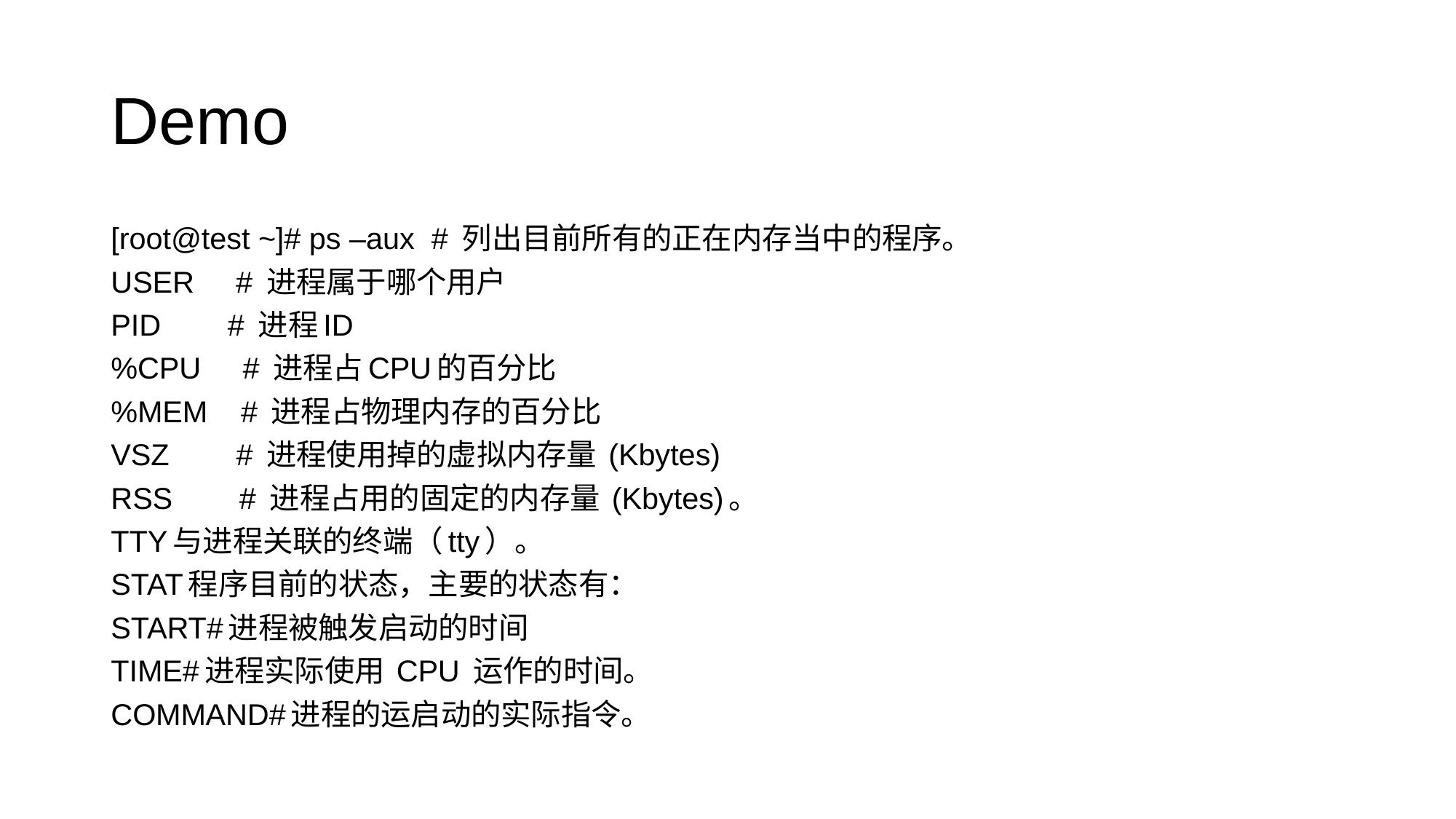

# Demo
[root@test ~]# ps –aux  # 列出目前所有的正在内存当中的程序。
USER     # 进程属于哪个用户
PID        # 进程ID
%CPU     # 进程占CPU的百分比
%MEM    # 进程占物理内存的百分比
VSZ        # 进程使用掉的虚拟内存量 (Kbytes)
RSS        # 进程占用的固定的内存量 (Kbytes)。
TTY与进程关联的终端（tty）。
STAT程序目前的状态，主要的状态有：
START#进程被触发启动的时间
TIME#进程实际使用 CPU 运作的时间。
COMMAND#进程的运启动的实际指令。